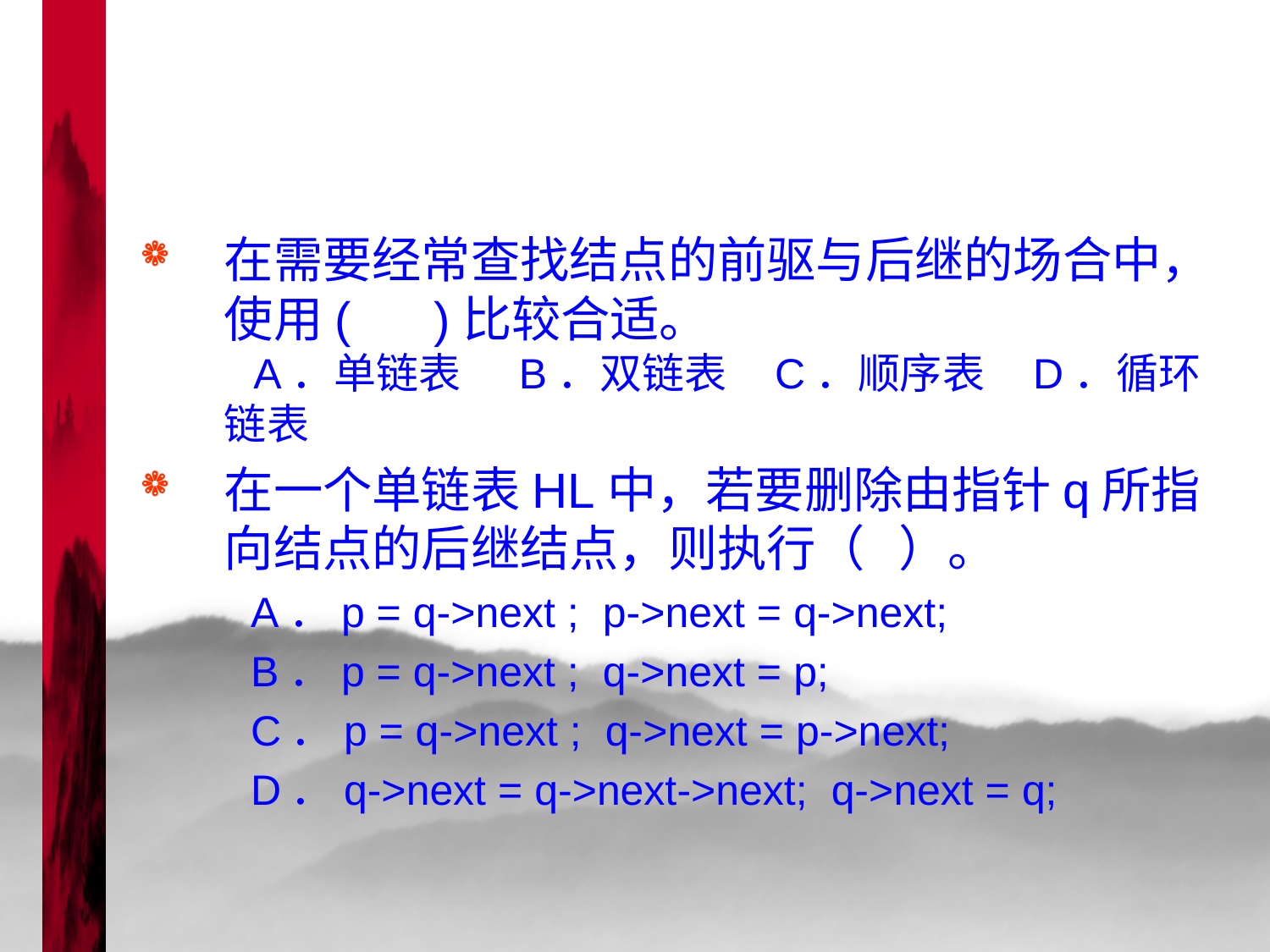

#
在需要经常查找结点的前驱与后继的场合中，使用(      )比较合适。
  A．单链表     B．双链表    C．顺序表    D．循环链表
在一个单链表HL中，若要删除由指针q所指向结点的后继结点，则执行（   ）。
    A．p = q->next ;  p->next = q->next;
    B．p = q->next ;  q->next = p;
    C．p = q->next ;  q->next = p->next;
    D．q->next = q->next->next;  q->next = q;